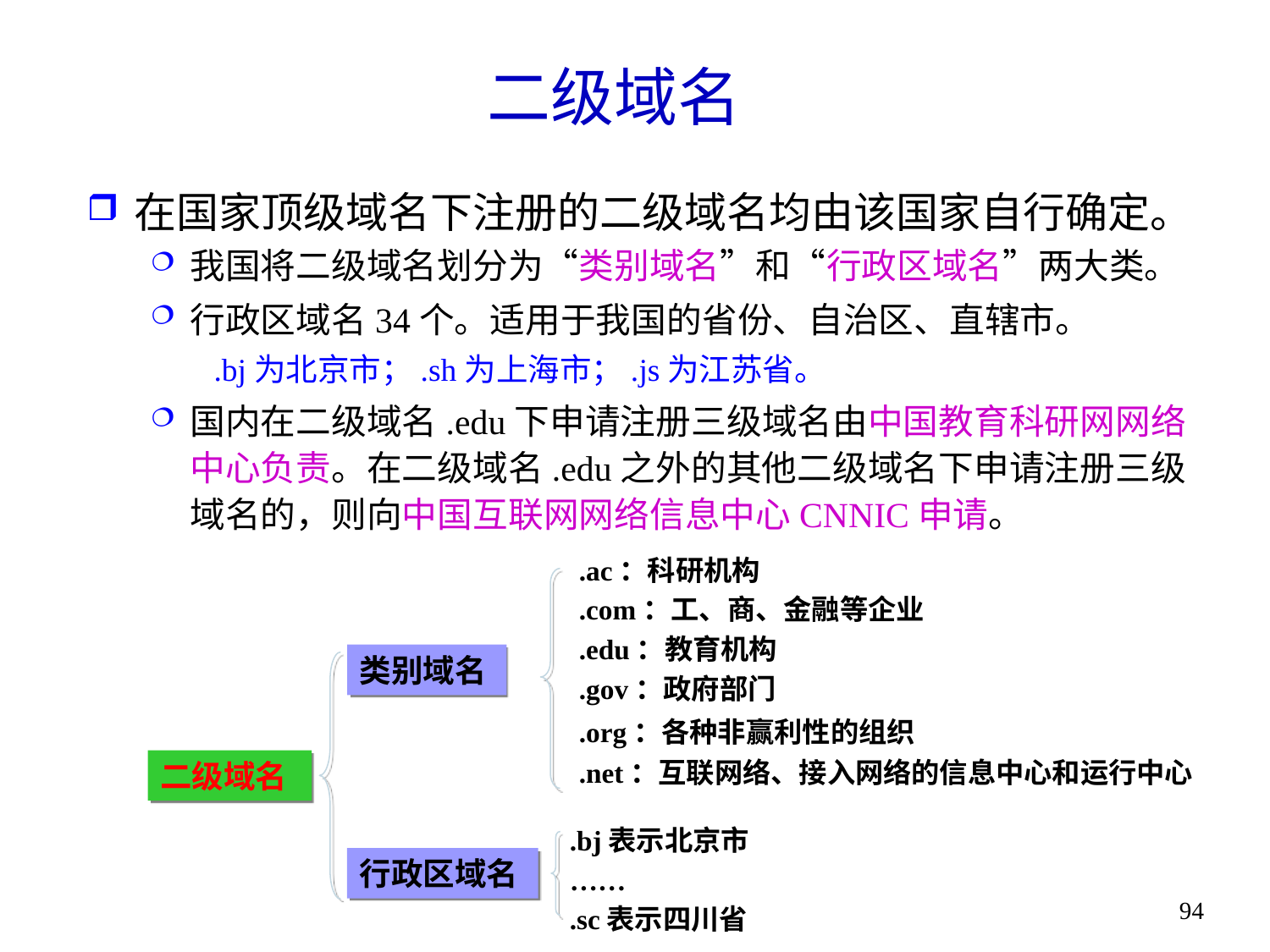

# 二级域名
在国家顶级域名下注册的二级域名均由该国家自行确定。
我国将二级域名划分为“类别域名”和“行政区域名”两大类。
行政区域名34个。适用于我国的省份、自治区、直辖市。
.bj为北京市；.sh为上海市；.js为江苏省。
国内在二级域名.edu下申请注册三级域名由中国教育科研网网络中心负责。在二级域名.edu之外的其他二级域名下申请注册三级域名的，则向中国互联网网络信息中心CNNIC申请。
.ac：科研机构
.com：工、商、金融等企业
.edu：教育机构
.gov：政府部门
.org：各种非赢利性的组织
.net：互联网络、接入网络的信息中心和运行中心

类别域名

二级域名
.bj表示北京市
……
.sc表示四川省

行政区域名
94